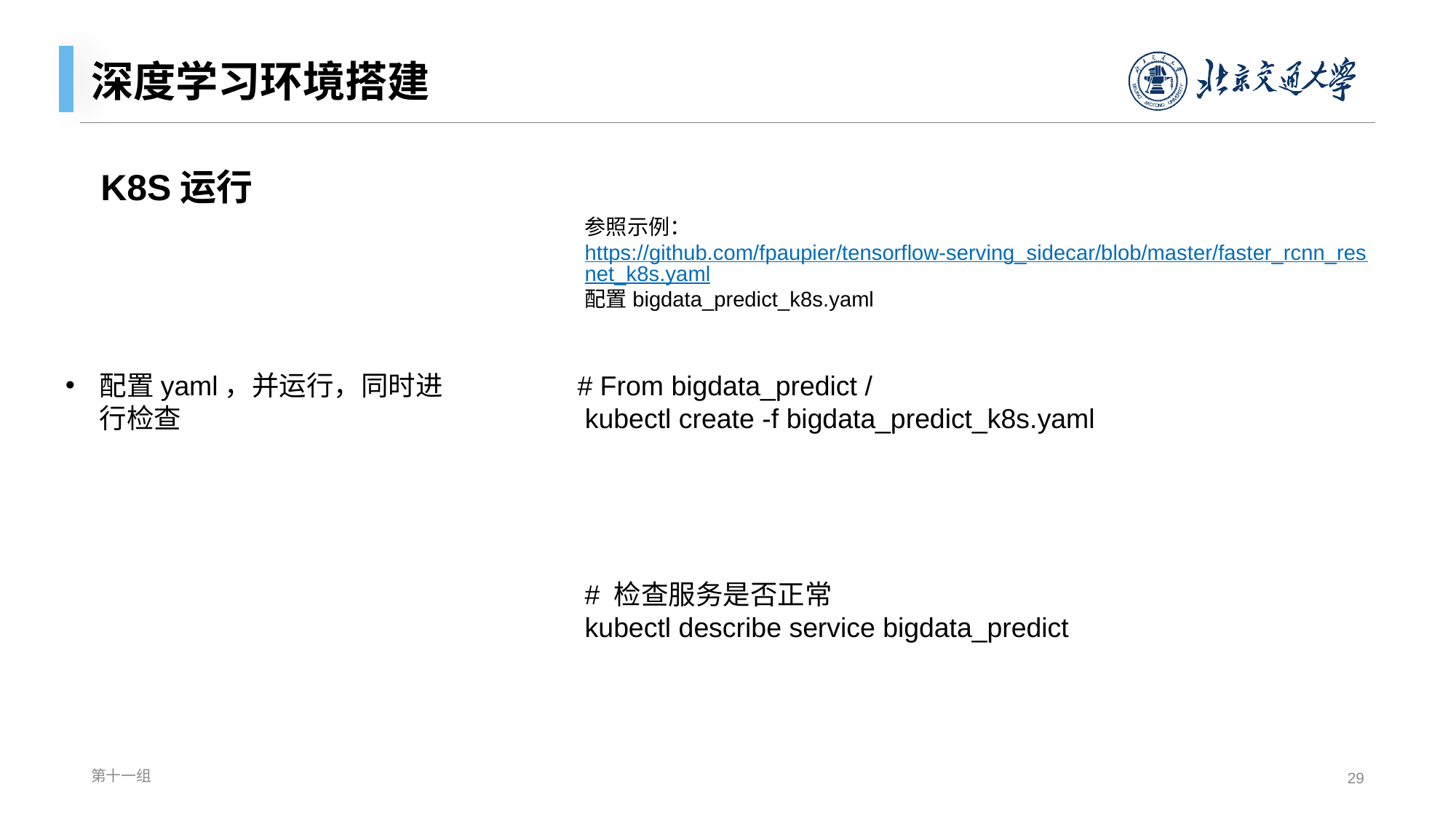

# 深度学习环境搭建
K8S运行
参照示例： https://github.com/fpaupier/tensorflow-serving_sidecar/blob/master/faster_rcnn_resnet_k8s.yaml
配置bigdata_predict_k8s.yaml
配置yaml，并运行，同时进行检查
# From bigdata_predict /
 kubectl create -f bigdata_predict_k8s.yaml
# 检查服务是否正常
kubectl describe service bigdata_predict
第十一组
29